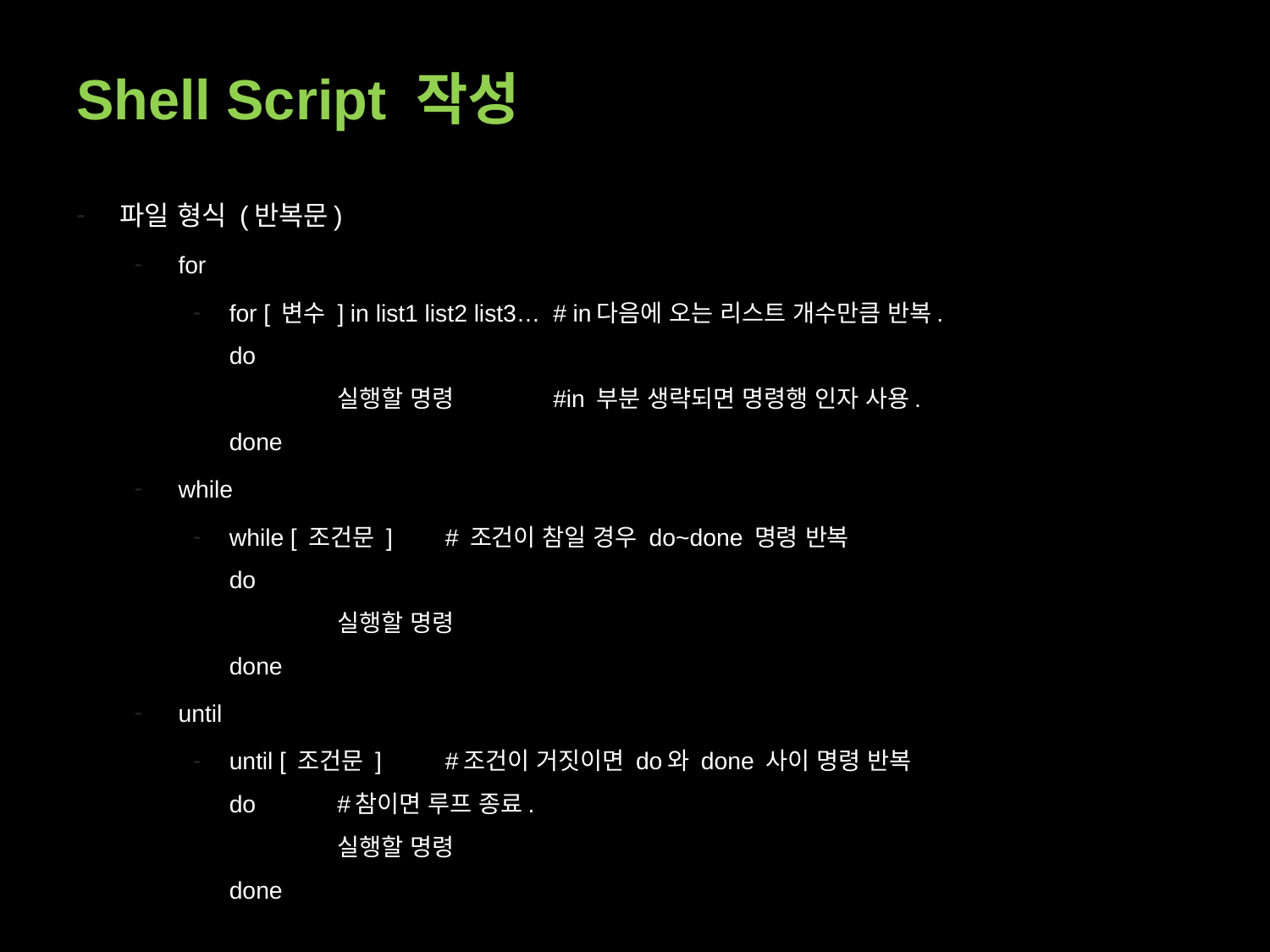

# Shell Script 작성
파일 형식 (반복문)
for
for [ 변수 ] in list1 list2 list3…	# in다음에 오는 리스트 개수만큼 반복.
do
	실행할 명령	#in 부분 생략되면 명령행 인자 사용.
done
while
while [ 조건문 ]		# 조건이 참일 경우 do~done 명령 반복
do
	실행할 명령
done
until
until [ 조건문 ]		#조건이 거짓이면 do와 done 사이 명령 반복
do			#참이면 루프 종료.
	실행할 명령
done